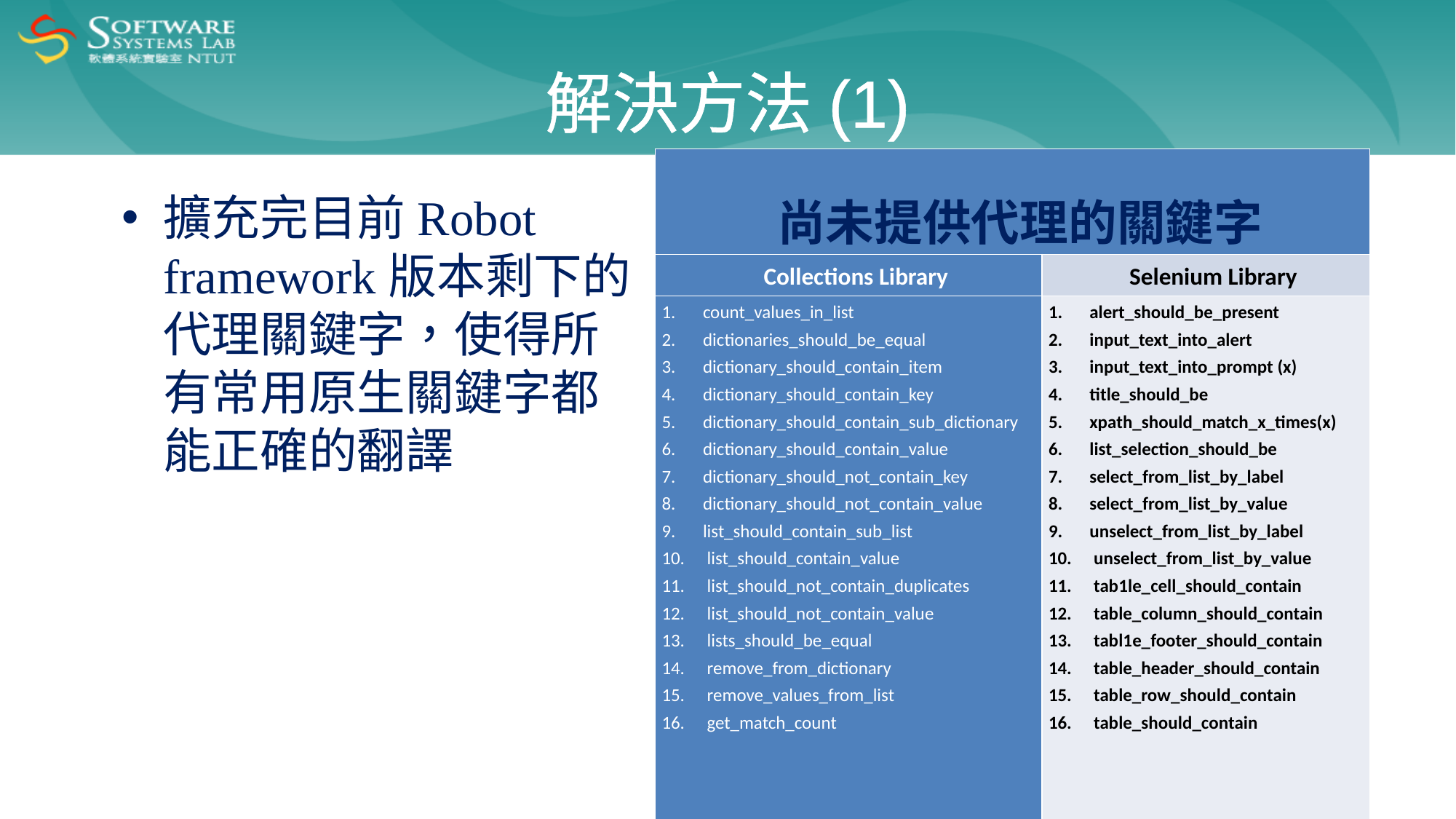

# 解決方法(1)
| 尚未提供代理的關鍵字 |  |
| --- | --- |
| Collections Library | Selenium Library |
| count\_values\_in\_list dictionaries\_should\_be\_equal dictionary\_should\_contain\_item dictionary\_should\_contain\_key dictionary\_should\_contain\_sub\_dictionary dictionary\_should\_contain\_value dictionary\_should\_not\_contain\_key dictionary\_should\_not\_contain\_value list\_should\_contain\_sub\_list list\_should\_contain\_value list\_should\_not\_contain\_duplicates list\_should\_not\_contain\_value lists\_should\_be\_equal remove\_from\_dictionary remove\_values\_from\_list get\_match\_count | alert\_should\_be\_present input\_text\_into\_alert input\_text\_into\_prompt (x) title\_should\_be xpath\_should\_match\_x\_times(x) list\_selection\_should\_be select\_from\_list\_by\_label select\_from\_list\_by\_value unselect\_from\_list\_by\_label unselect\_from\_list\_by\_value tab1le\_cell\_should\_contain table\_column\_should\_contain tabl1e\_footer\_should\_contain table\_header\_should\_contain table\_row\_should\_contain table\_should\_contain |
擴充完目前Robot framework版本剩下的代理關鍵字，使得所有常用原生關鍵字都能正確的翻譯